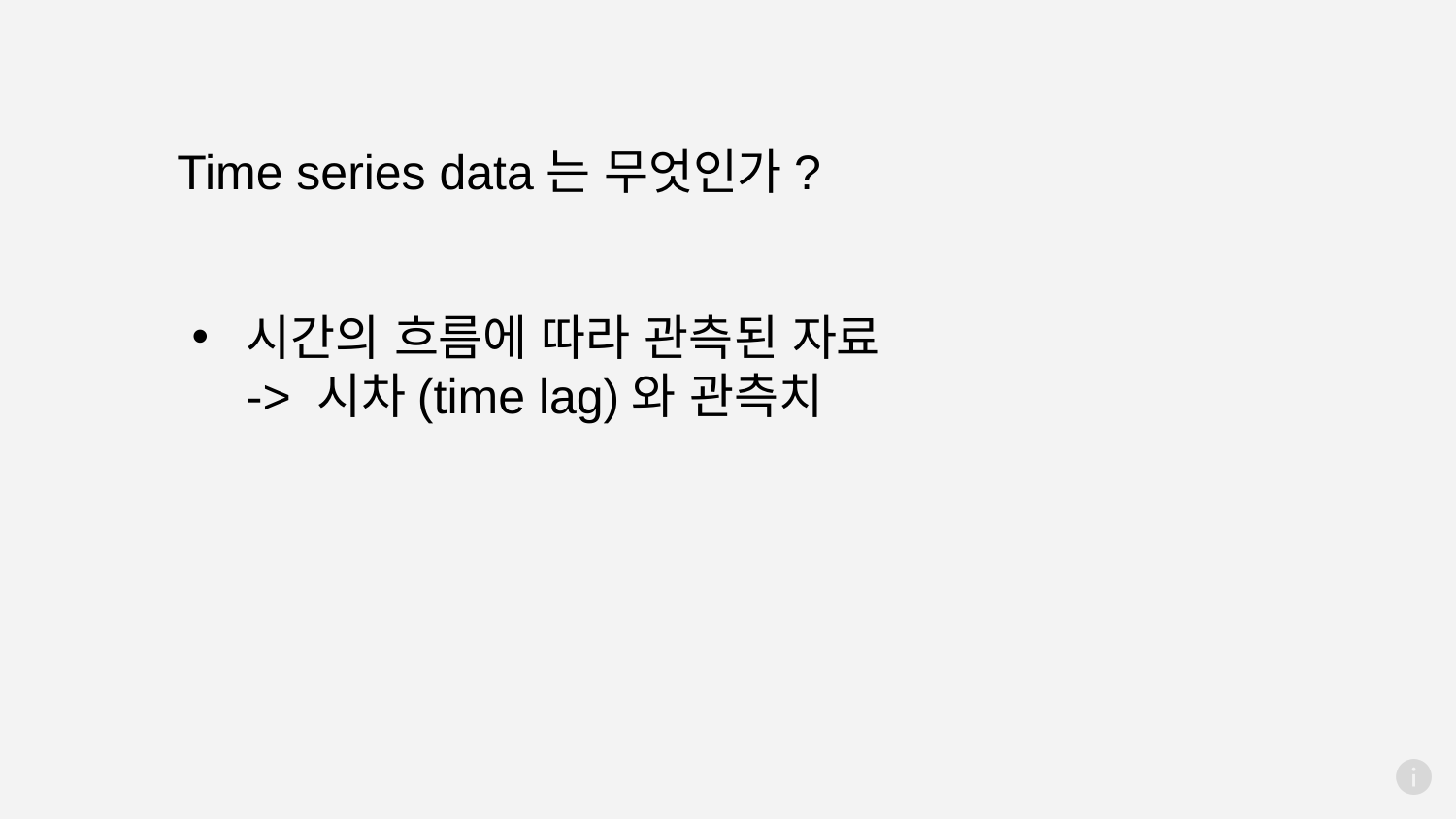

Time series data는 무엇인가?
시간의 흐름에 따라 관측된 자료
-> 시차(time lag)와 관측치